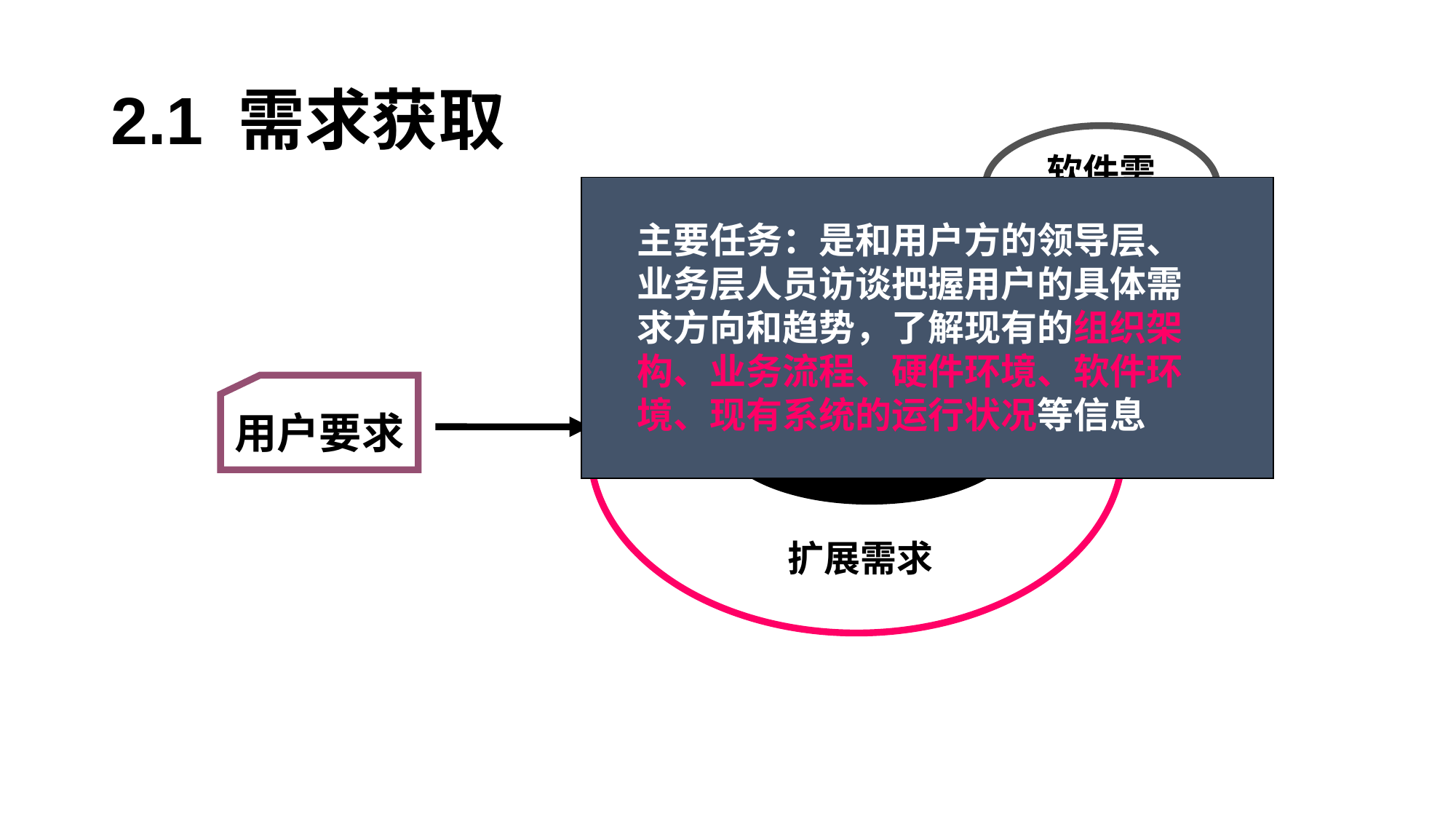

# 2.1 需求获取
软件需求

主要任务：是和用户方的领导层、
业务层人员访谈把握用户的具体需
求方向和趋势，了解现有的组织架
构、业务流程、硬件环境、软件环
境、现有系统的运行状况等信息

扩展需求
基线需求
用户要求